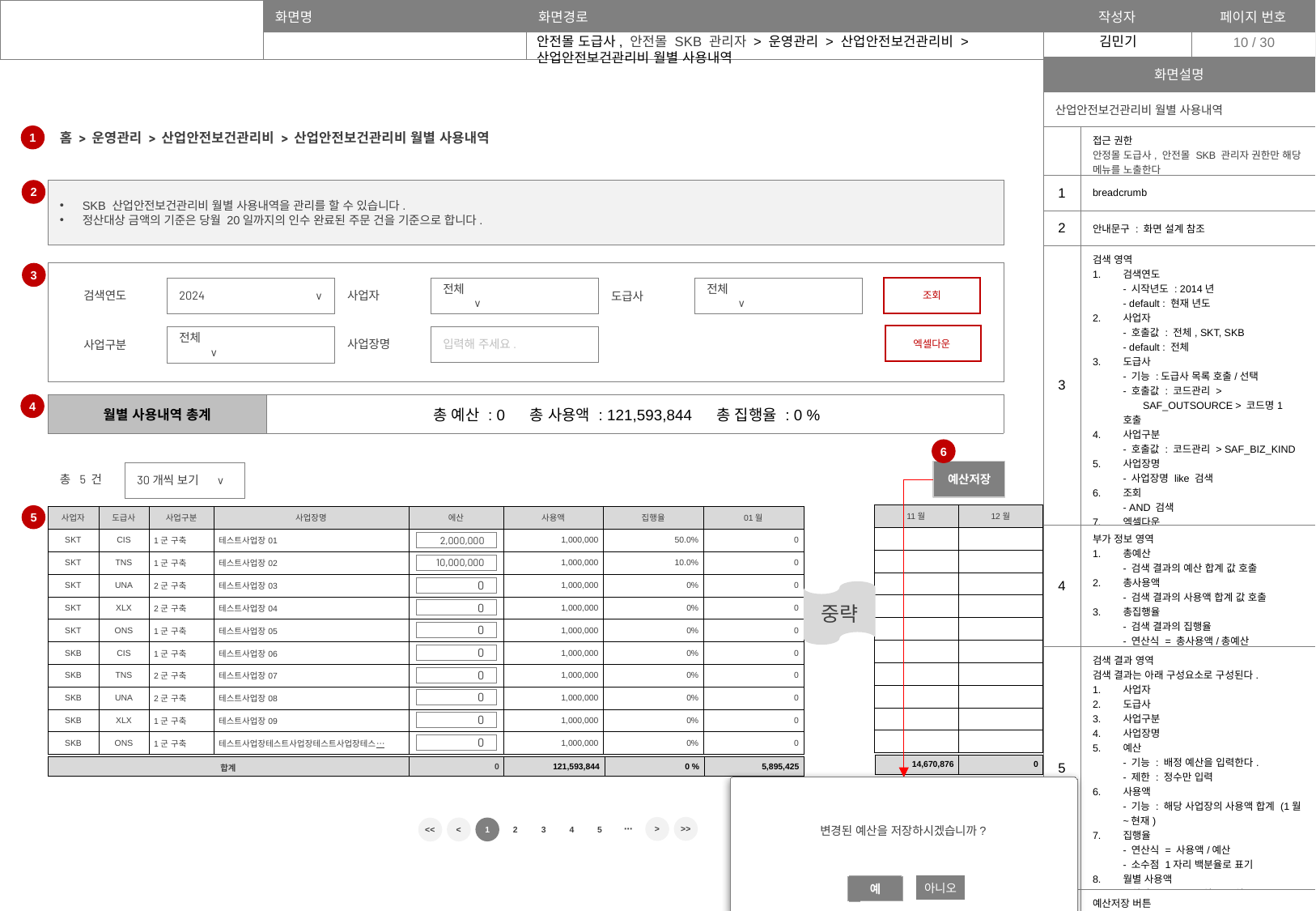

안전몰 도급사, 안전몰 SKB 관리자 > 운영관리 > 산업안전보건관리비 > 산업안전보건관리비 월별 사용내역
10
| 화면설명 |  |
| --- | --- |
| 산업안전보건관리비 월별 사용내역 |  |
|  | 접근 권한 안정몰 도급사, 안전몰 SKB 관리자 권한만 해당 메뉴를 노출한다 |
| 1 | breadcrumb |
| 2 | 안내문구 : 화면 설계 참조 |
| 3 | 검색 영역 검색연도 - 시작년도 : 2014년 - default : 현재 년도 사업자 - 호출값 : 전체, SKT, SKB - default : 전체 도급사 - 기능 :도급사 목록 호출/선택 - 호출값 : 코드관리 > SAF\_OUTSOURCE > 코드명1 호출 사업구분 - 호출값 : 코드관리 > SAF\_BIZ\_KIND 사업장명 - 사업장명 like 검색 조회 - AND 검색 엑셀다운 - 조회 조건을 만족하는 값(검색 결과 column 참조)을 엑셀로 변환 후 다운로드 제공 |
| 4 | 부가 정보 영역 총예산 - 검색 결과의 예산 합계 값 호출 총사용액 - 검색 결과의 사용액 합계 값 호출 총집행율 - 검색 결과의 집행율 - 연산식 = 총사용액/총예산 - 소수점 1자리 백분율로 표기 |
| 5 | 검색 결과 영역 검색 결과는 아래 구성요소로 구성된다. 사업자 도급사 사업구분 사업장명 예산 - 기능 : 배정 예산을 입력한다. - 제한 : 정수만 입력 사용액 - 기능 : 해당 사업장의 사용액 합계 (1월~현재) 집행율 - 연산식 = 사용액/예산 - 소수점 1자리 백분율로 표기 월별 사용액 - 월별 column (1월~12월) scroll - 수평 scroll 처리 |
| 6 | 예산저장 버튼 기능 : 검색결과에 입력한 예산 값 저장 결정 popup 호출 |
홈 > 운영관리 > 산업안전보건관리비 > 산업안전보건관리비 월별 사용내역
1
2
SKB 산업안전보건관리비 월별 사용내역을 관리를 할 수 있습니다.
정산대상 금액의 기준은 당월 20일까지의 인수 완료된 주문 건을 기준으로 합니다.
3

검색연도
2024                                              v
사업자
전체                                               v
조회
도급사
전체                                               v
엑셀다운
사업장명
입력해 주세요.
사업구분
전체                                               v
4
| 월별 사용내역 총계 | 총 예산 : 0     총 사용액 : 121,593,844     총 집행율 : 0 % |
| --- | --- |
6
총  5 건
예산저장
30개씩 보기     v
| 11월 | 12월 |
| --- | --- |
|  |  |
|  |  |
|  |  |
|  |  |
|  |  |
|  |  |
|  |  |
|  |  |
|  |  |
|  |  |
5
| 사업자 | 도급사 | 사업구분 | 사업장명 | 에산 | 사용액 | 집행율 | 01월 |
| --- | --- | --- | --- | --- | --- | --- | --- |
| SKT | CIS | 1군 구축 | 테스트사업장01 |  | 1,000,000 | 50.0% | 0 |
| SKT | TNS | 1군 구축 | 테스트사업장02 |  | 1,000,000 | 10.0% | 0 |
| SKT | UNA | 2군 구축 | 테스트사업장03 |  | 1,000,000 | 0% | 0 |
| SKT | XLX | 2군 구축 | 테스트사업장04 |  | 1,000,000 | 0% | 0 |
| SKT | ONS | 1군 구축 | 테스트사업장05 |  | 1,000,000 | 0% | 0 |
| SKB | CIS | 1군 구축 | 테스트사업장06 |  | 1,000,000 | 0% | 0 |
| SKB | TNS | 2군 구축 | 테스트사업장07 |  | 1,000,000 | 0% | 0 |
| SKB | UNA | 2군 구축 | 테스트사업장08 |  | 1,000,000 | 0% | 0 |
| SKB | XLX | 1군 구축 | 테스트사업장09 |  | 1,000,000 | 0% | 0 |
| SKB | ONS | 1군 구축 | 테스트사업장테스트사업장테스트사업장테스⋯ |  | 1,000,000 | 0% | 0 |
2,000,000
10,000,000
0
중략
0
0
0
0
0
0
0
| 14,670,876 | 0 |
| --- | --- |
| 합계 | 0 | 121,593,844 | 0 % | 5,895,425 |
| --- | --- | --- | --- | --- |

변경된 예산을 저장하시겠습니까?
>>
⋯
>
3
4
5
<
1
2
<<
예
아니오